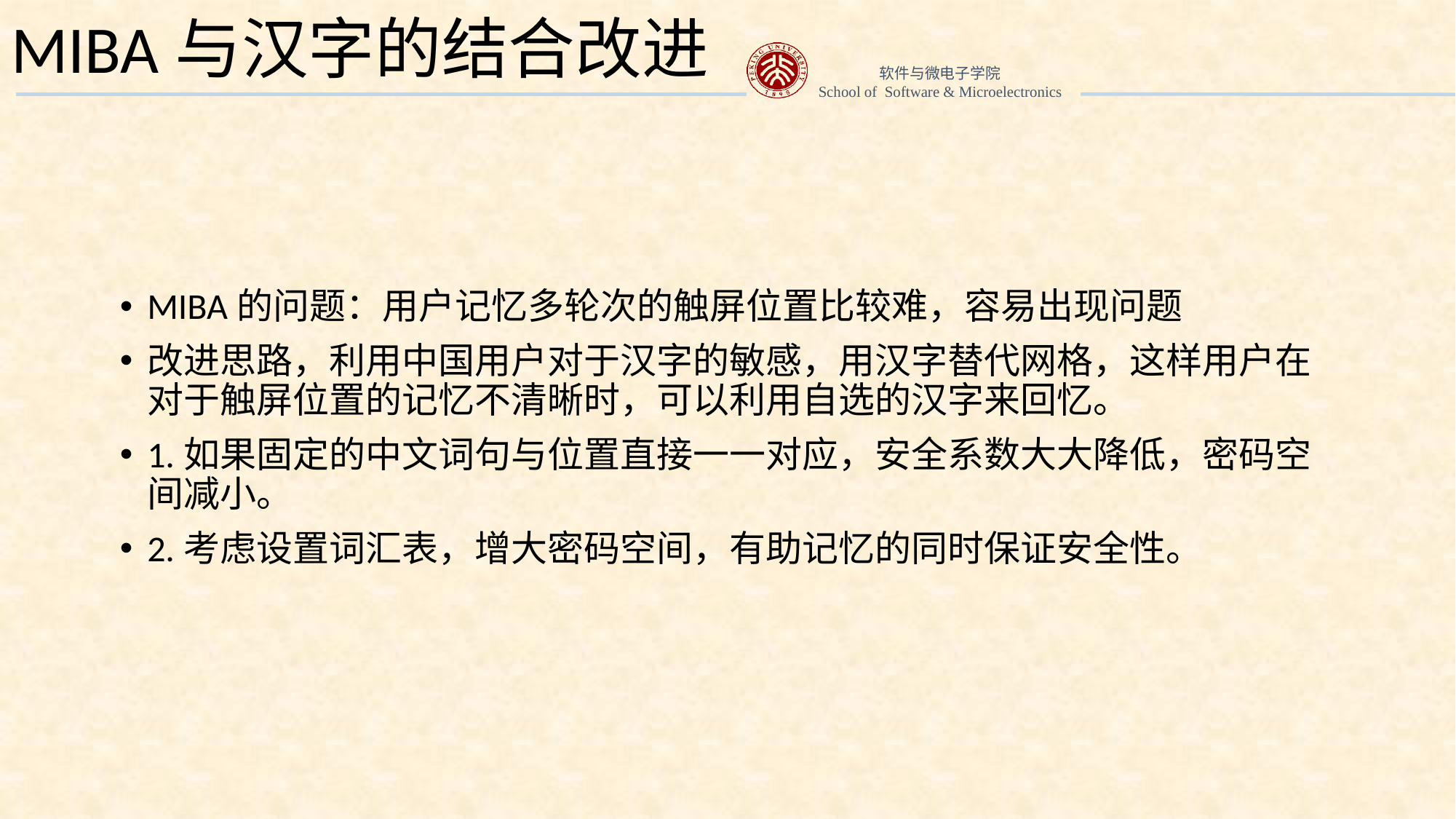

# MIBA与汉字的结合改进
MIBA的问题：用户记忆多轮次的触屏位置比较难，容易出现问题
改进思路，利用中国用户对于汉字的敏感，用汉字替代网格，这样用户在对于触屏位置的记忆不清晰时，可以利用自选的汉字来回忆。
1.如果固定的中文词句与位置直接一一对应，安全系数大大降低，密码空间减小。
2.考虑设置词汇表，增大密码空间，有助记忆的同时保证安全性。